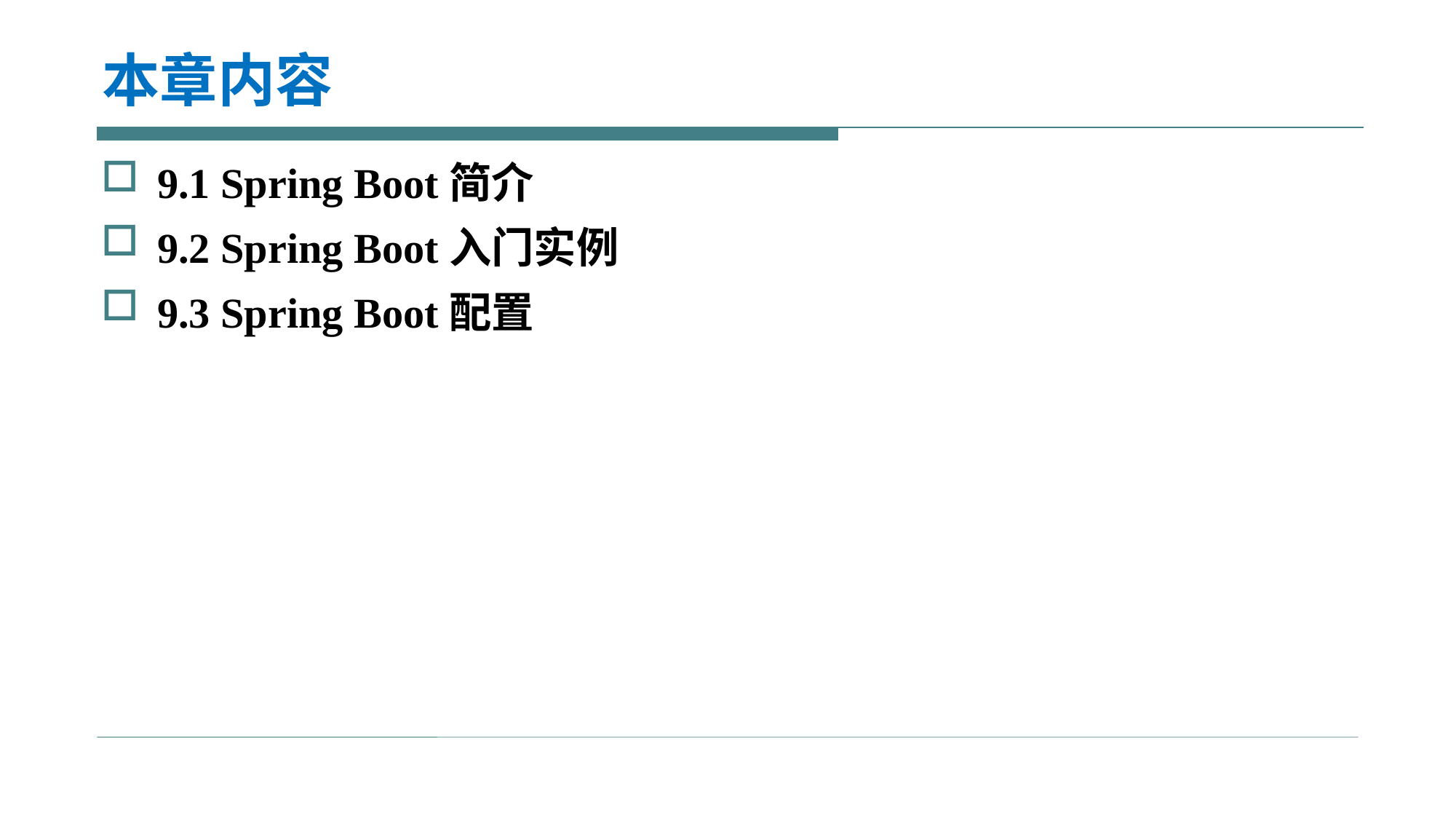

# 本章内容
9.1 Spring Boot简介
9.2 Spring Boot入门实例
9.3 Spring Boot配置
3